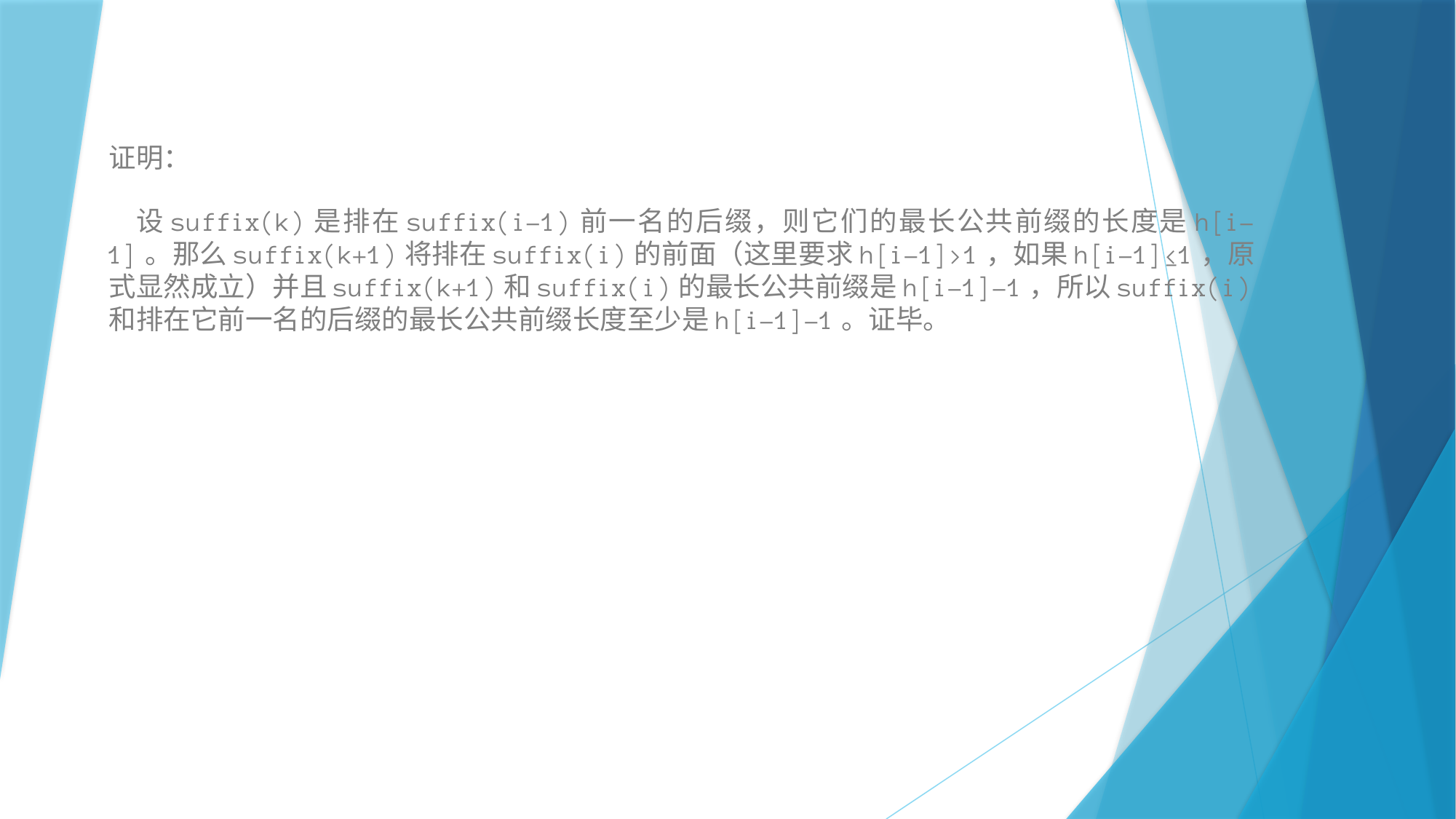

证明：
设suffix(k)是排在suffix(i-1)前一名的后缀，则它们的最长公共前缀的长度是h[i-1]。那么suffix(k+1)将排在suffix(i)的前面（这里要求h[i-1]>1，如果h[i-1]≤1，原式显然成立）并且suffix(k+1)和suffix(i)的最长公共前缀是h[i-1]-1，所以suffix(i)和排在它前一名的后缀的最长公共前缀长度至少是h[i-1]-1。证毕。